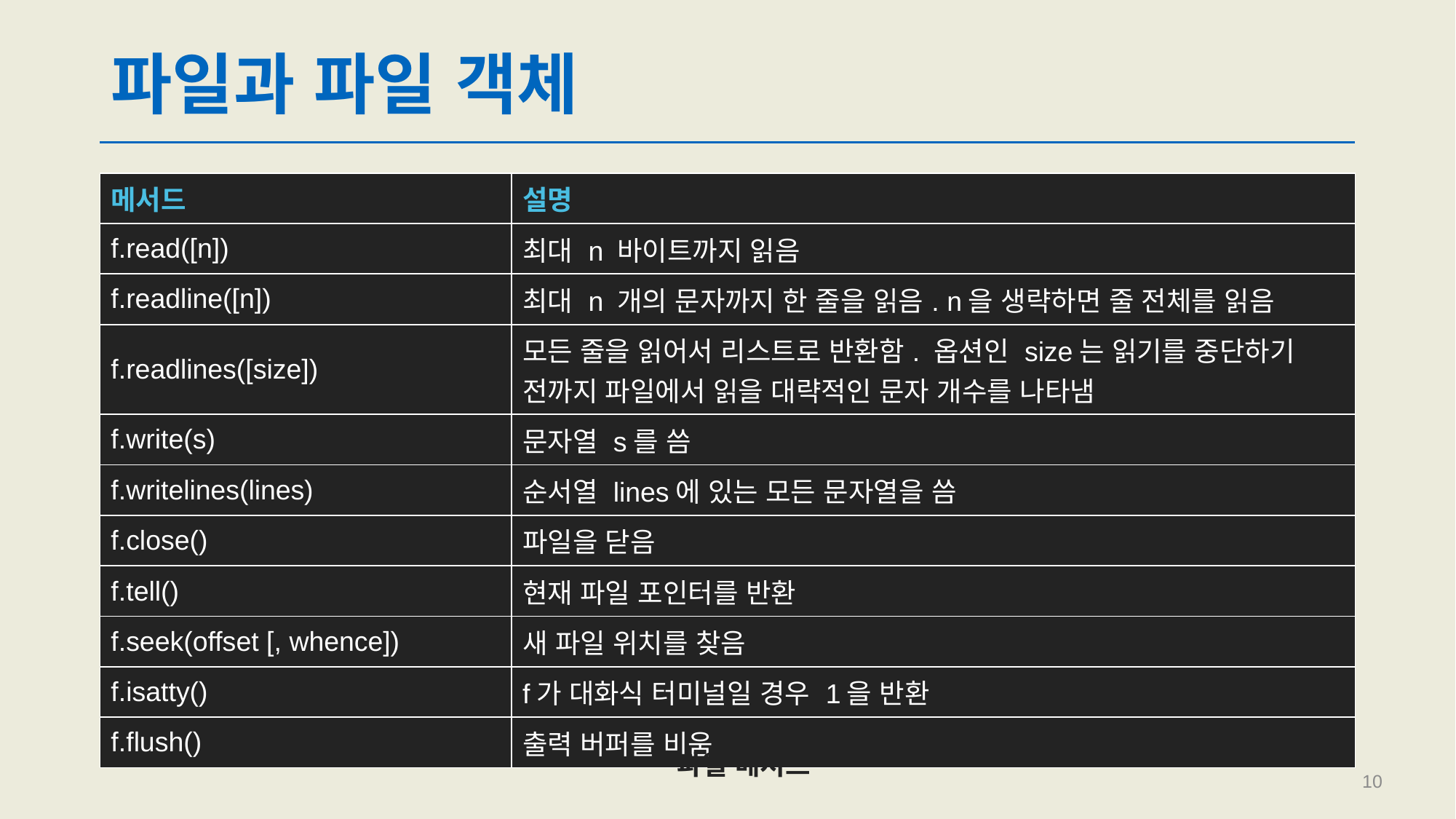

# 파일과 파일 객체
| 메서드 | 설명 |
| --- | --- |
| f.read([n]) | 최대 n 바이트까지 읽음 |
| f.readline([n]) | 최대 n 개의 문자까지 한 줄을 읽음. n을 생략하면 줄 전체를 읽음 |
| f.readlines([size]) | 모든 줄을 읽어서 리스트로 반환함. 옵션인 size는 읽기를 중단하기 전까지 파일에서 읽을 대략적인 문자 개수를 나타냄 |
| f.write(s) | 문자열 s를 씀 |
| f.writelines(lines) | 순서열 lines에 있는 모든 문자열을 씀 |
| f.close() | 파일을 닫음 |
| f.tell() | 현재 파일 포인터를 반환 |
| f.seek(offset [, whence]) | 새 파일 위치를 찾음 |
| f.isatty() | f가 대화식 터미널일 경우 1을 반환 |
| f.flush() | 출력 버퍼를 비움 |
파일 메서드
10